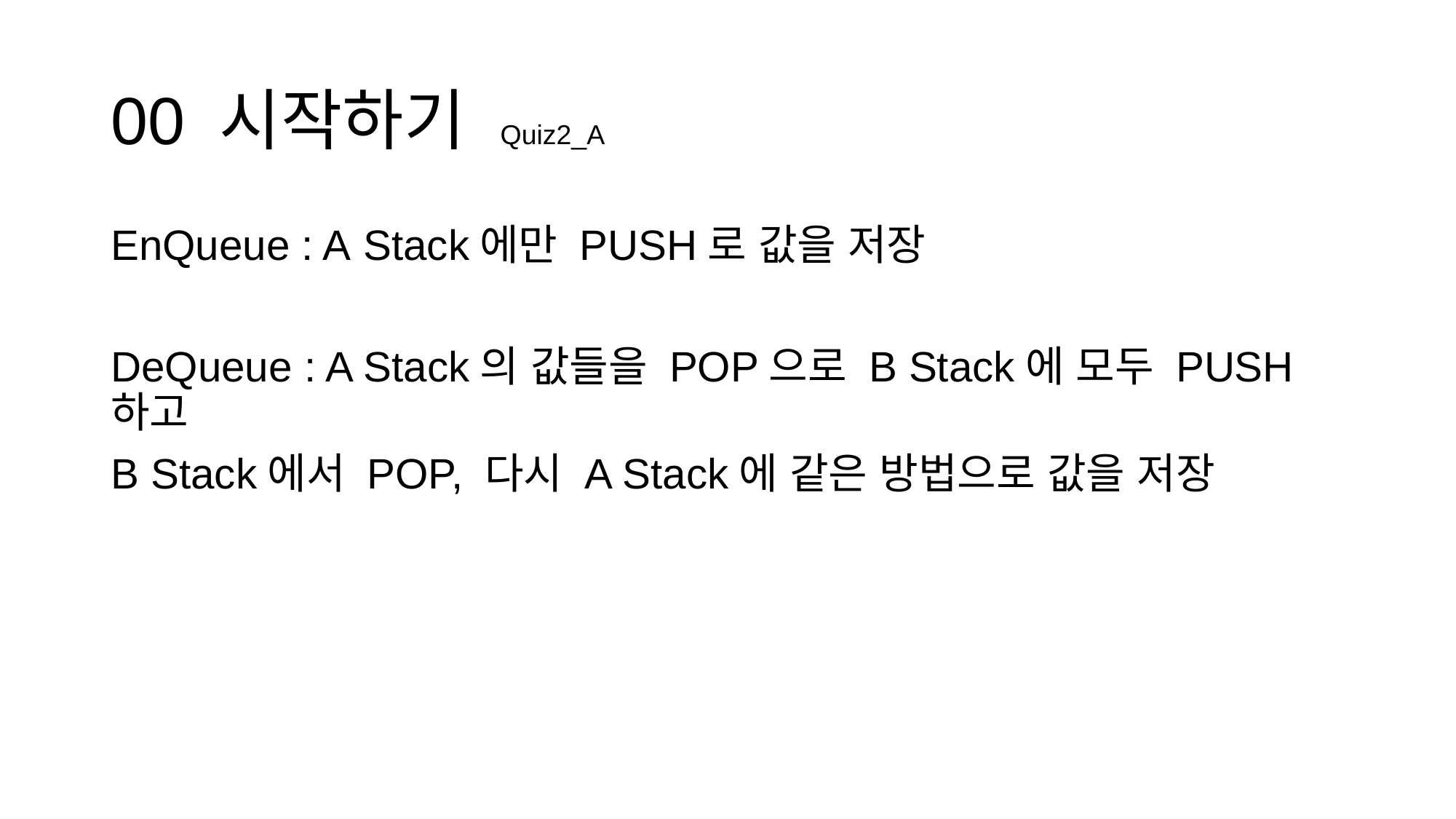

# 00 시작하기 Quiz2_A
EnQueue : A Stack에만 PUSH로 값을 저장

DeQueue : A Stack의 값들을 POP으로 B Stack에 모두 PUSH 하고
B Stack에서 POP, 다시 A Stack에 같은 방법으로 값을 저장